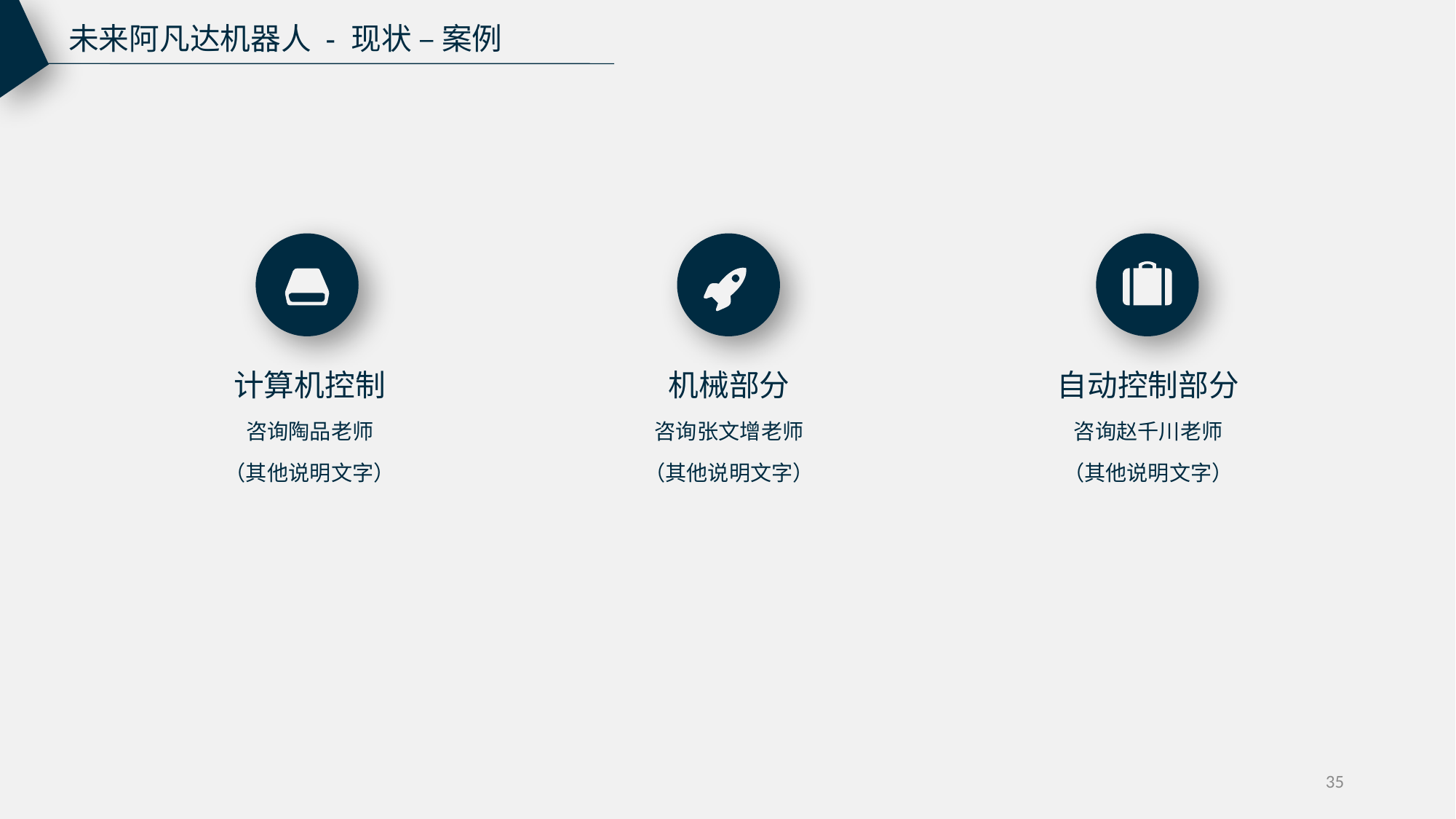

未来阿凡达机器人 - 现状 – 案例

计算机控制
机械部分
自动控制部分
咨询陶品老师
咨询张文增老师
咨询赵千川老师
（其他说明文字）
（其他说明文字）
（其他说明文字）
35